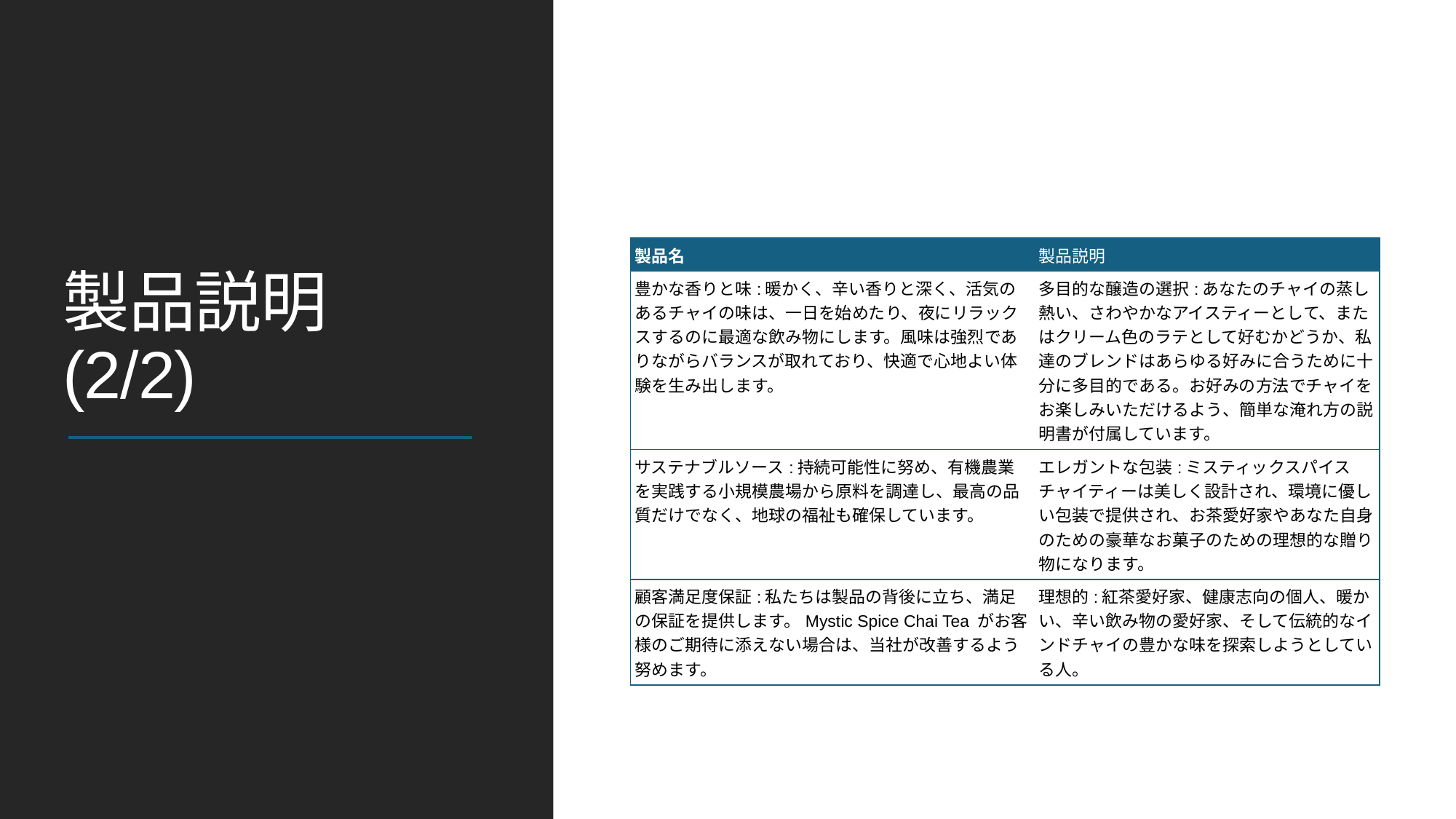

# 製品説明 (2/2)
| 製品名 | 製品説明 |
| --- | --- |
| 豊かな香りと味:暖かく、辛い香りと深く、活気のあるチャイの味は、一日を始めたり、夜にリラックスするのに最適な飲み物にします。風味は強烈でありながらバランスが取れており、快適で心地よい体験を生み出します。 | 多目的な醸造の選択:あなたのチャイの蒸し熱い、さわやかなアイスティーとして、またはクリーム色のラテとして好むかどうか、私達のブレンドはあらゆる好みに合うために十分に多目的である。お好みの方法でチャイをお楽しみいただけるよう、簡単な淹れ方の説明書が付属しています。 |
| サステナブルソース:持続可能性に努め、有機農業を実践する小規模農場から原料を調達し、最高の品質だけでなく、地球の福祉も確保しています。 | エレガントな包装:ミスティックスパイスチャイティーは美しく設計され、環境に優しい包装で提供され、お茶愛好家やあなた自身のための豪華なお菓子のための理想的な贈り物になります。 |
| 顧客満足度保証:私たちは製品の背後に立ち、満足の保証を提供します。Mystic Spice Chai Tea がお客様のご期待に添えない場合は、当社が改善するよう努めます。 | 理想的:紅茶愛好家、健康志向の個人、暖かい、辛い飲み物の愛好家、そして伝統的なインドチャイの豊かな味を探索しようとしている人。 |